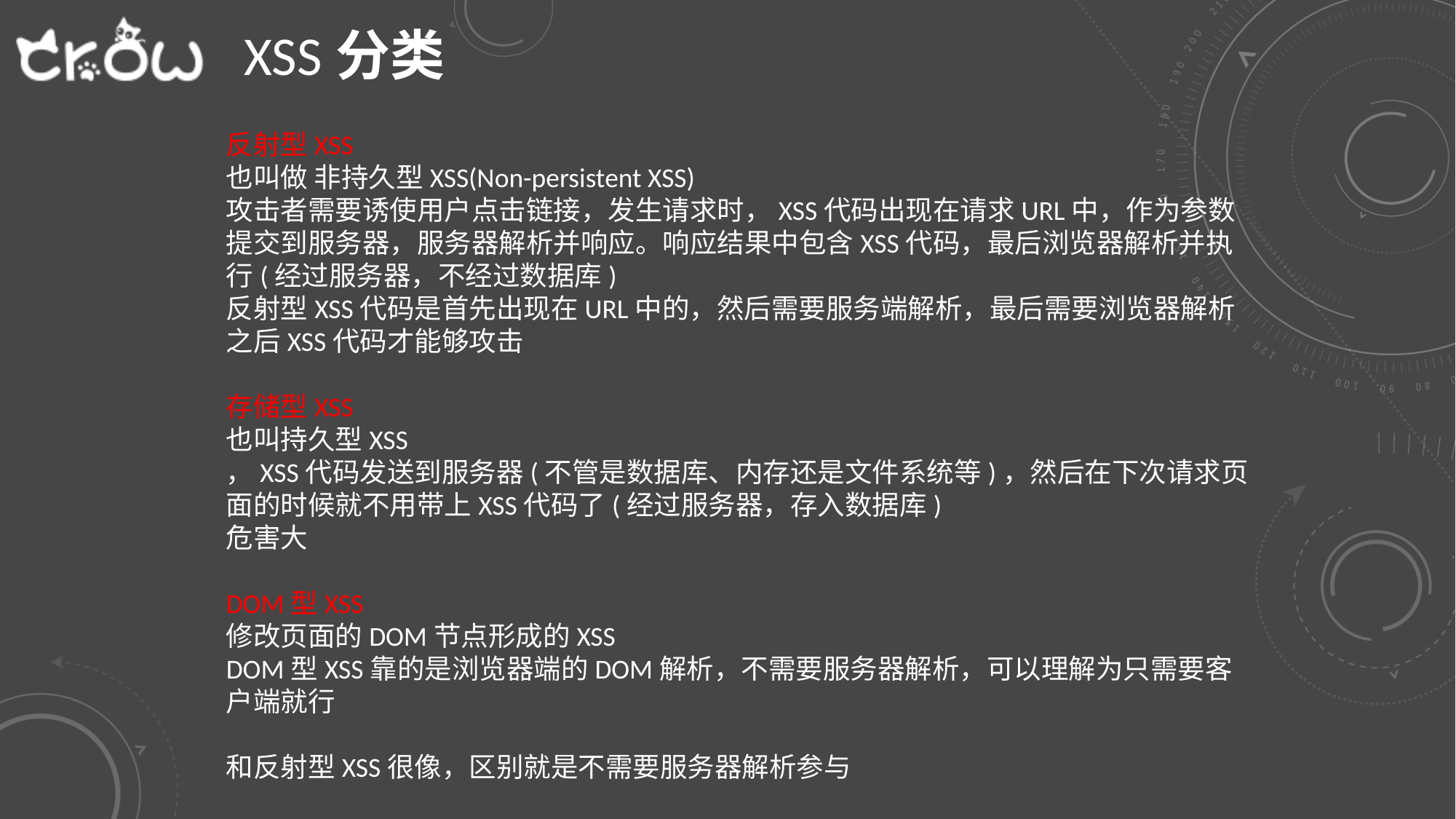

XSS分类

反射型XSS
也叫做 非持久型XSS(Non-persistent XSS)
攻击者需要诱使用户点击链接，发生请求时，XSS代码出现在请求URL中，作为参数提交到服务器，服务器解析并响应。响应结果中包含XSS代码，最后浏览器解析并执行(经过服务器，不经过数据库)
反射型XSS代码是首先出现在URL中的，然后需要服务端解析，最后需要浏览器解析之后XSS代码才能够攻击

存储型XSS
也叫持久型XSS
，XSS代码发送到服务器(不管是数据库、内存还是文件系统等)，然后在下次请求页面的时候就不用带上XSS代码了(经过服务器，存入数据库)
危害大

DOM型XSS
修改页面的DOM节点形成的XSS
DOM型XSS靠的是浏览器端的DOM解析，不需要服务器解析，可以理解为只需要客户端就行

和反射型XSS很像，区别就是不需要服务器解析参与